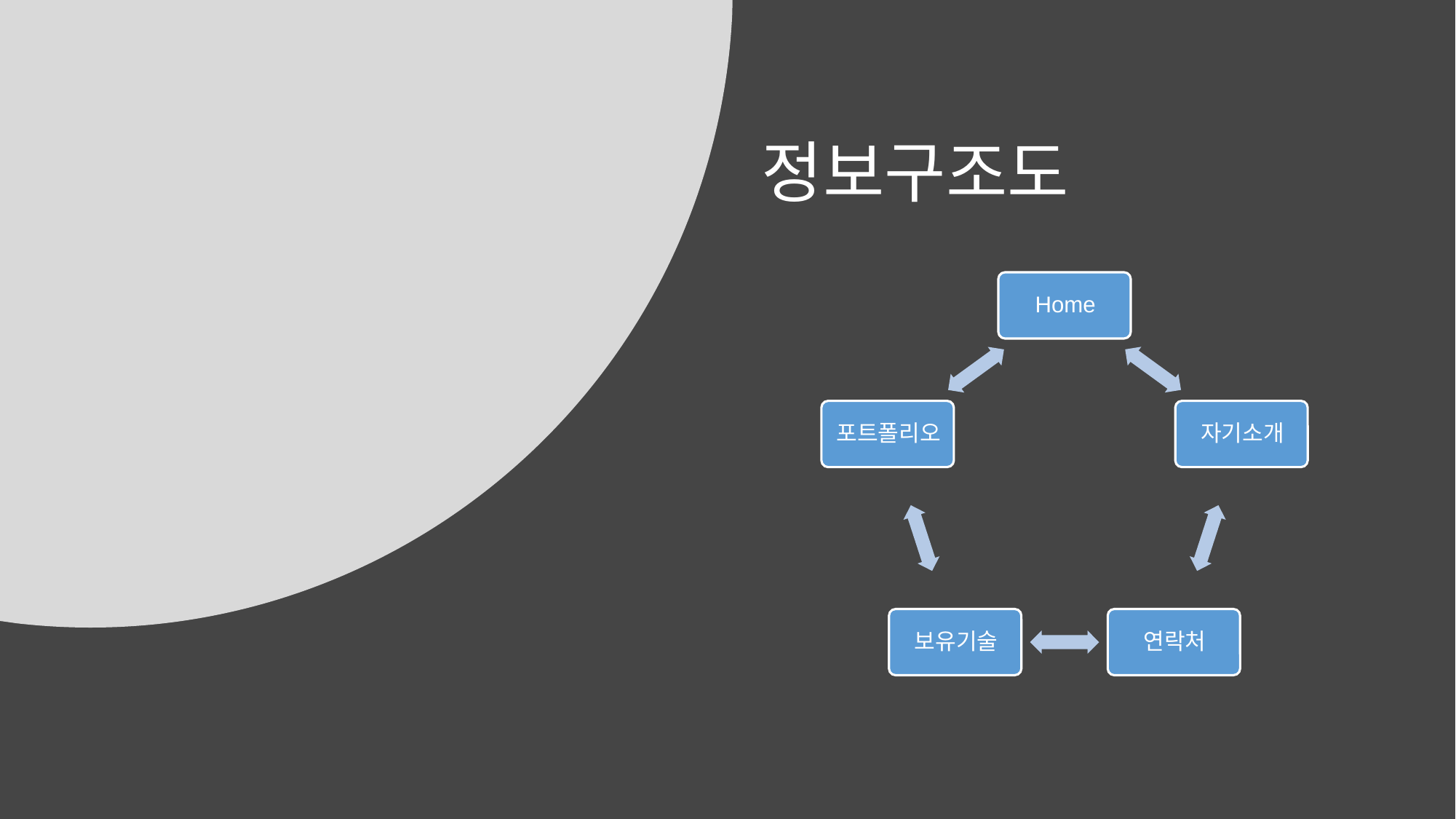

# 정보구조도
Home

자기소개

연락처

보유기술

포트폴리오